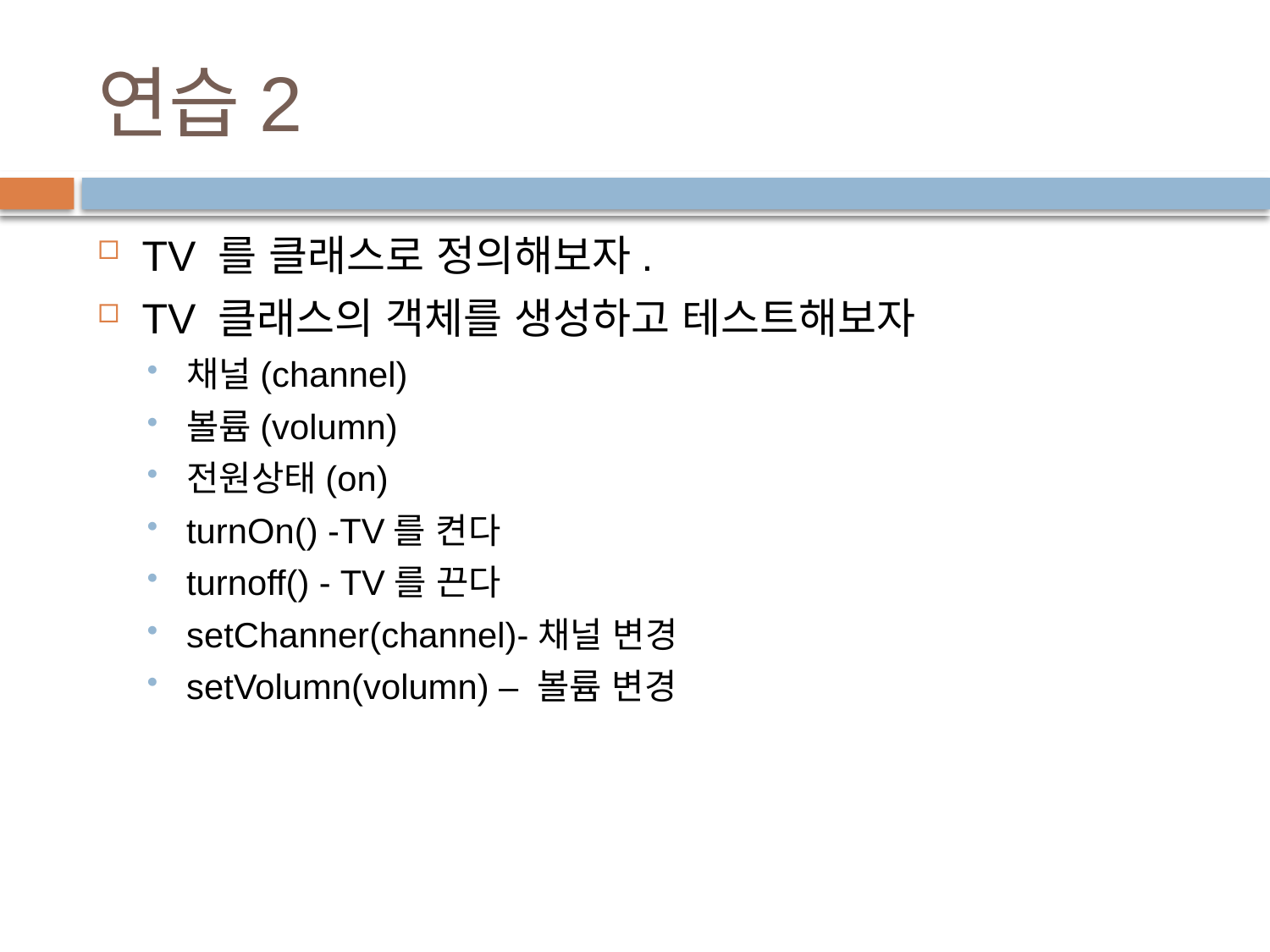

# 연습2
TV 를 클래스로 정의해보자.
TV 클래스의 객체를 생성하고 테스트해보자
채널(channel)
볼륨(volumn)
전원상태(on)
turnOn() -TV를 켠다
turnoff() - TV를 끈다
setChanner(channel)-채널 변경
setVolumn(volumn) – 볼륨 변경